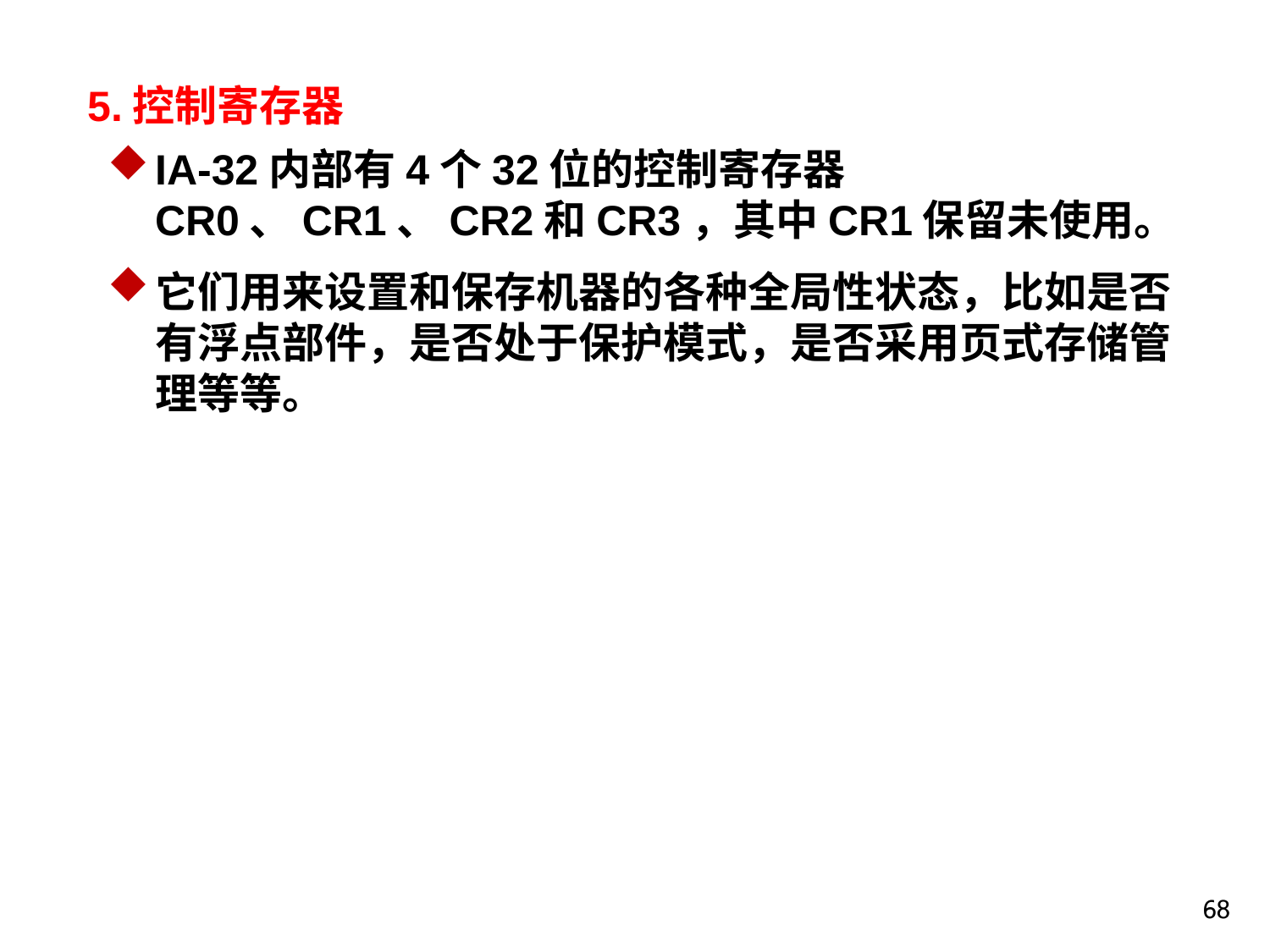

5.控制寄存器
IA-32内部有4个32位的控制寄存器CR0、CR1、CR2和CR3，其中CR1保留未使用。
它们用来设置和保存机器的各种全局性状态，比如是否有浮点部件，是否处于保护模式，是否采用页式存储管理等等。
68